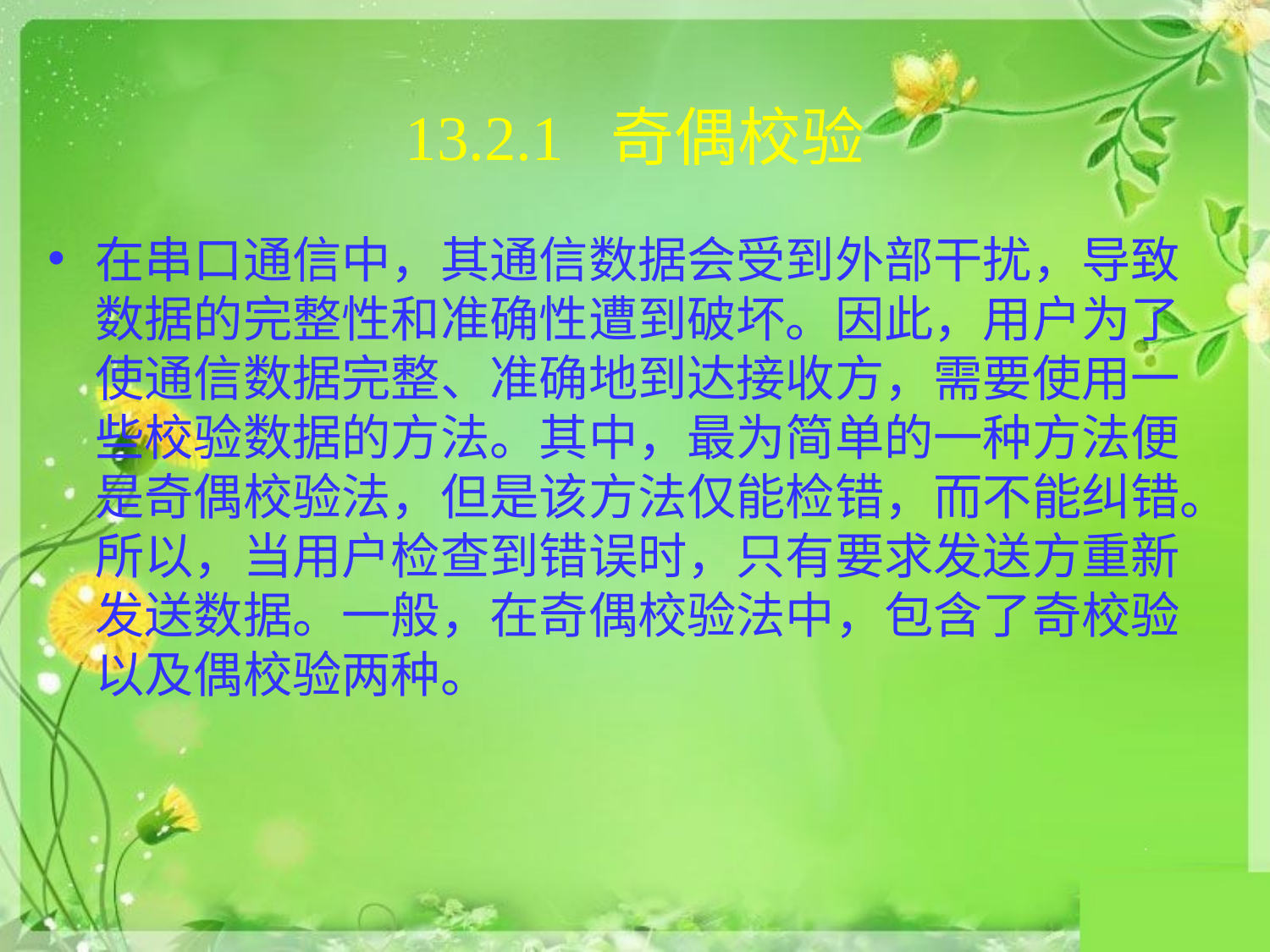

# 13.2.1  奇偶校验
在串口通信中，其通信数据会受到外部干扰，导致数据的完整性和准确性遭到破坏。因此，用户为了使通信数据完整、准确地到达接收方，需要使用一些校验数据的方法。其中，最为简单的一种方法便是奇偶校验法，但是该方法仅能检错，而不能纠错。所以，当用户检查到错误时，只有要求发送方重新发送数据。一般，在奇偶校验法中，包含了奇校验以及偶校验两种。